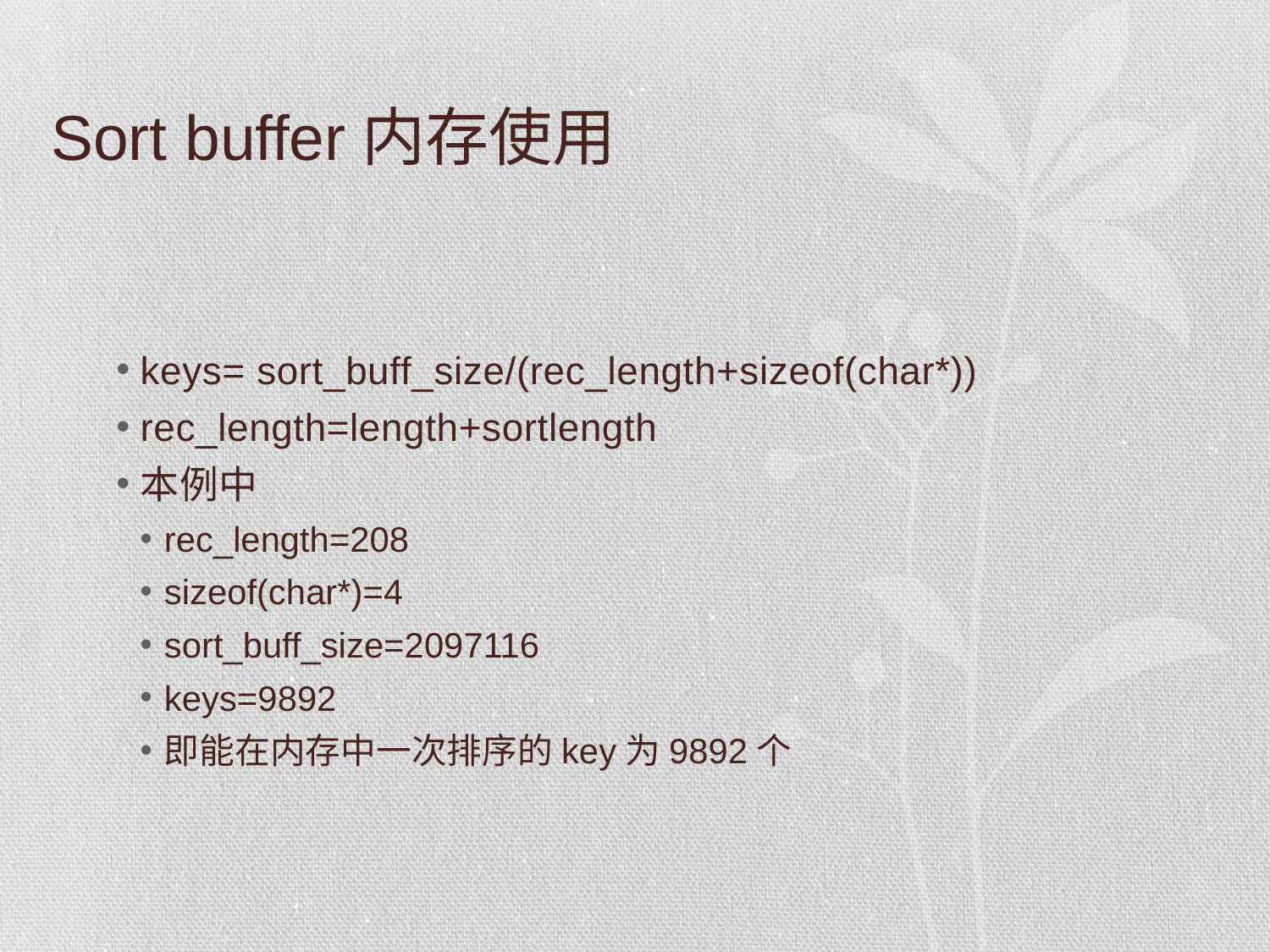

# Sort buffer内存使用
keys= sort_buff_size/(rec_length+sizeof(char*))
rec_length=length+sortlength
本例中
rec_length=208
sizeof(char*)=4
sort_buff_size=2097116
keys=9892
即能在内存中一次排序的key为9892个